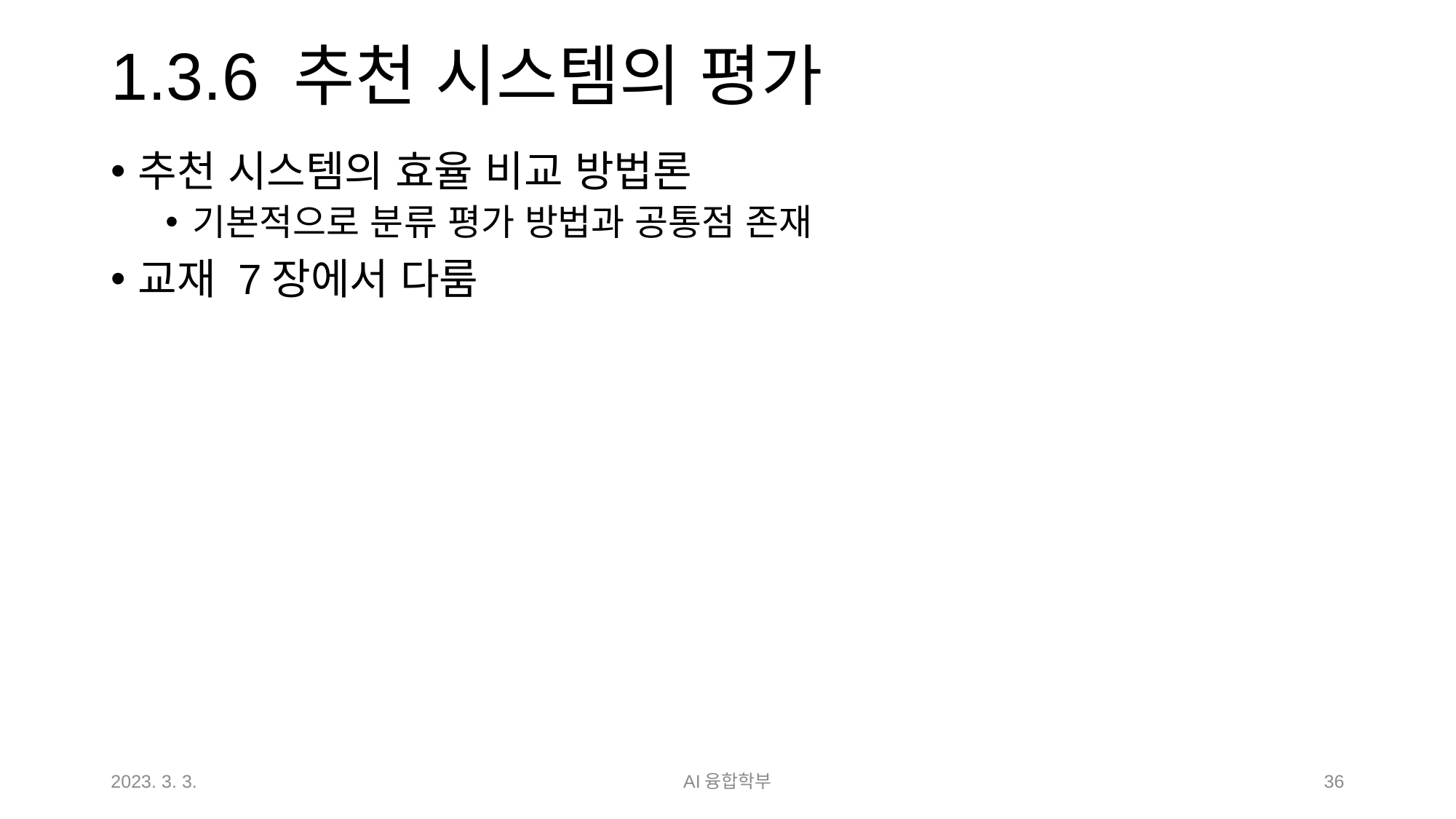

# 1.3.6 추천 시스템의 평가
추천 시스템의 효율 비교 방법론
기본적으로 분류 평가 방법과 공통점 존재
교재 7장에서 다룸
2023. 3. 3.
AI융합학부
36